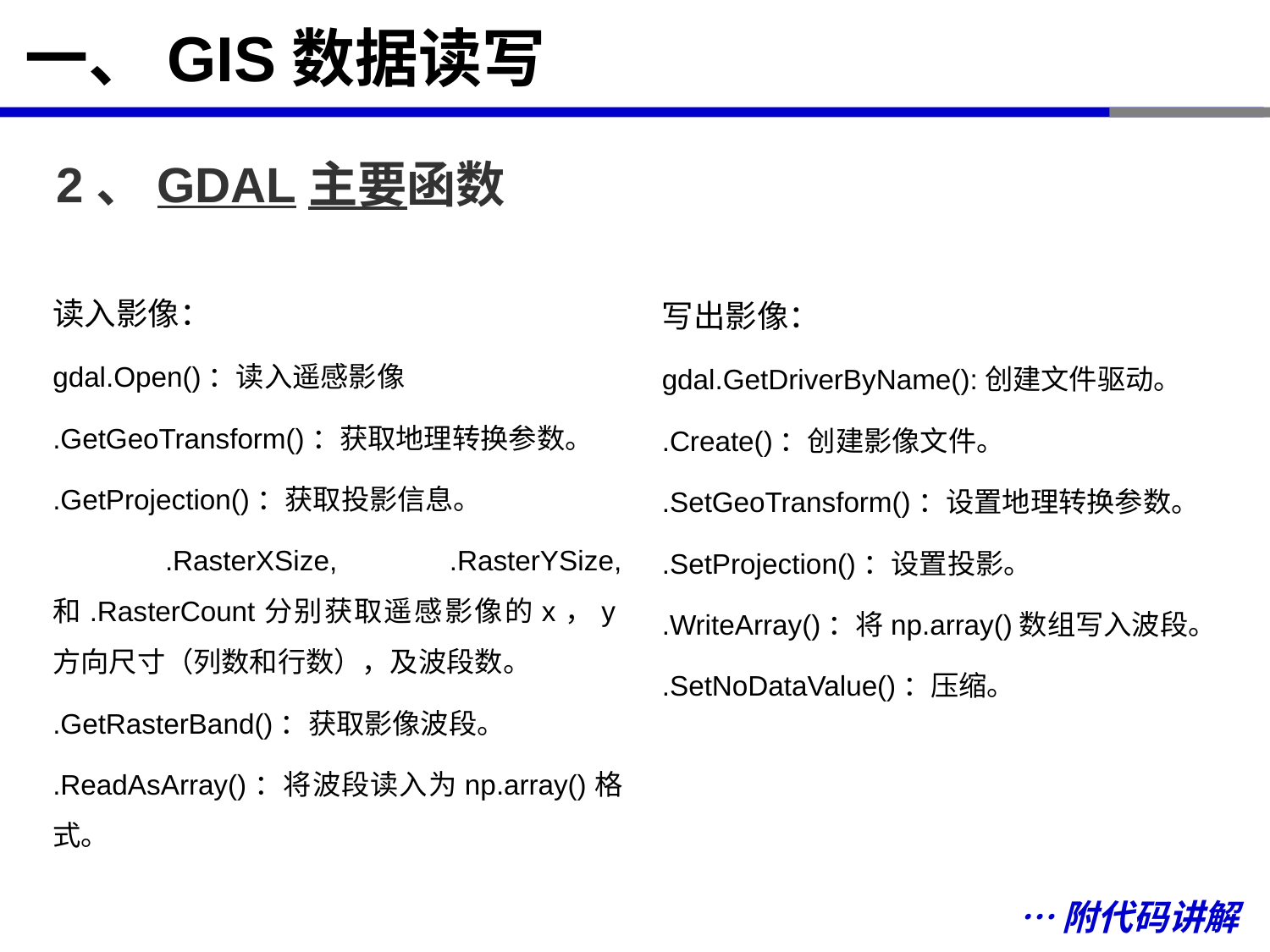

# 一、GIS数据读写
2、GDAL主要函数
读入影像：
gdal.Open()：读入遥感影像
.GetGeoTransform()：获取地理转换参数。
.GetProjection()：获取投影信息。
 .RasterXSize, .RasterYSize, 和.RasterCount分别获取遥感影像的x，y方向尺寸（列数和行数），及波段数。
.GetRasterBand()：获取影像波段。
.ReadAsArray()：将波段读入为np.array()格式。
写出影像：
gdal.GetDriverByName():创建文件驱动。
.Create()：创建影像文件。
.SetGeoTransform()：设置地理转换参数。
.SetProjection()：设置投影。
.WriteArray()：将np.array()数组写入波段。
.SetNoDataValue()：压缩。
…附代码讲解